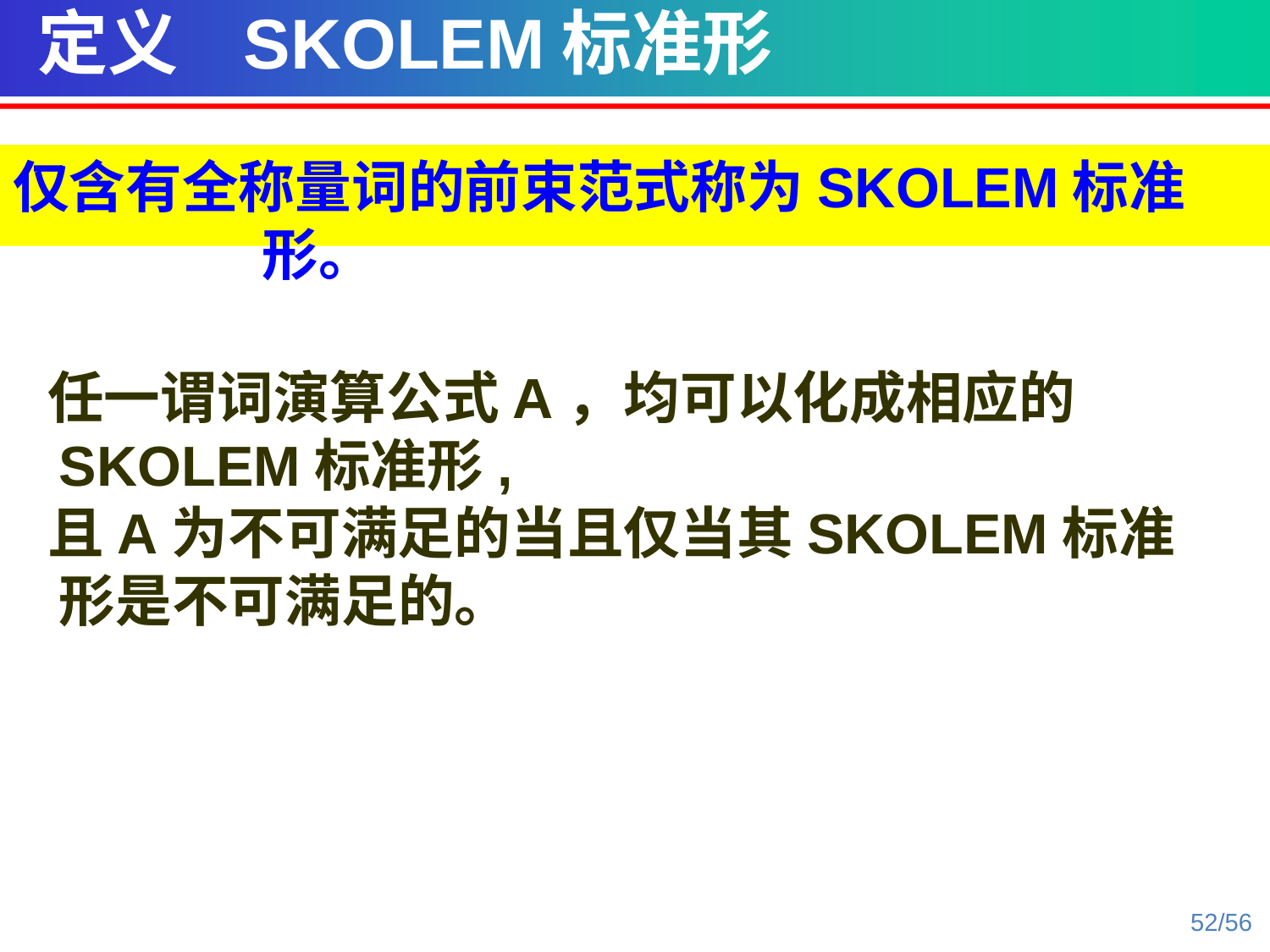

定义   SKOLEM标准形
仅含有全称量词的前束范式称为SKOLEM标准形。
任一谓词演算公式A，均可以化成相应的SKOLEM标准形,
且A为不可满足的当且仅当其SKOLEM标准形是不可满足的。
52/56